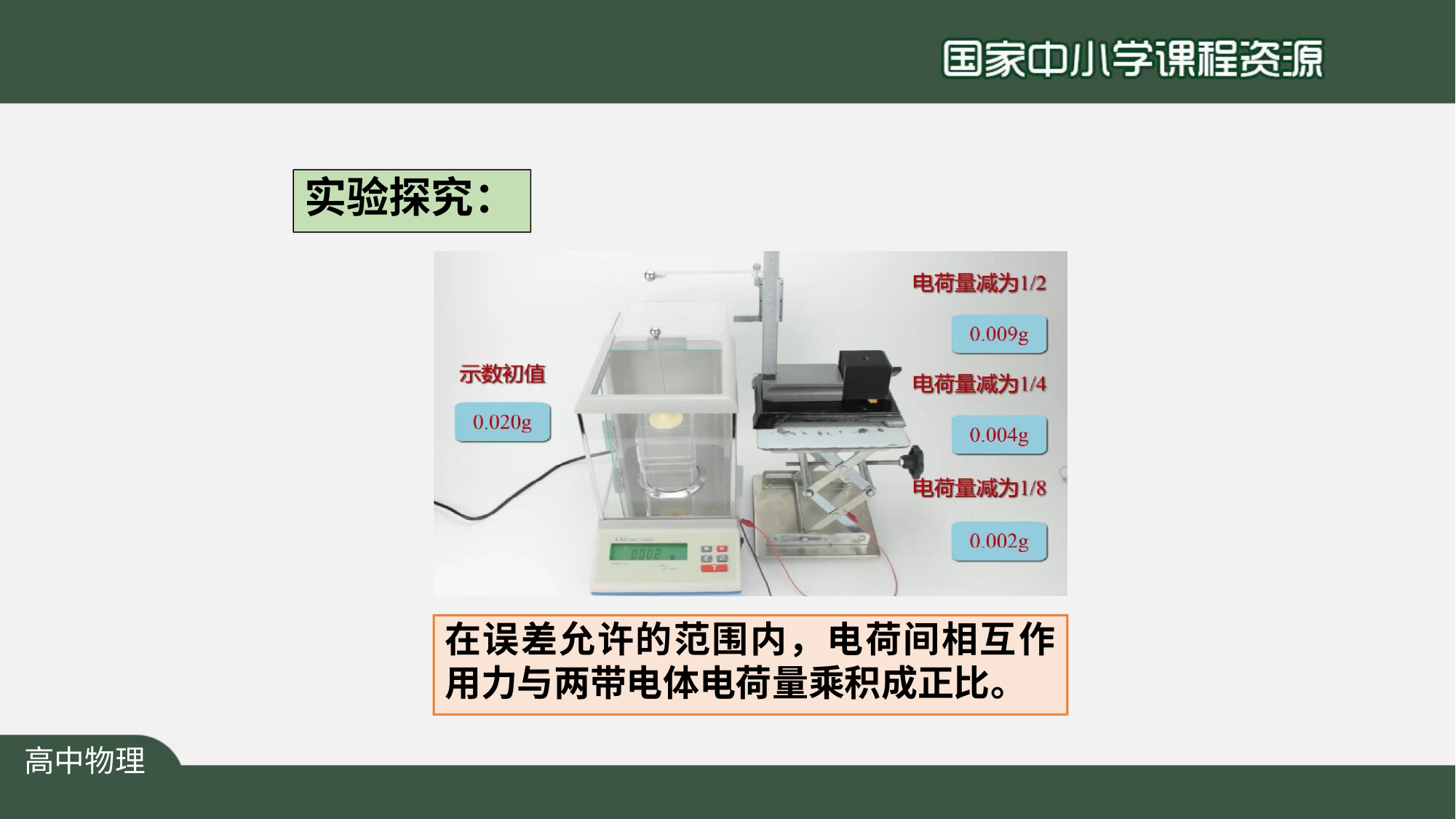

# 实验探究：

在误差允许的范围内，电荷间相互作 用力与两带电体电荷量乘积成正比。

高中物理